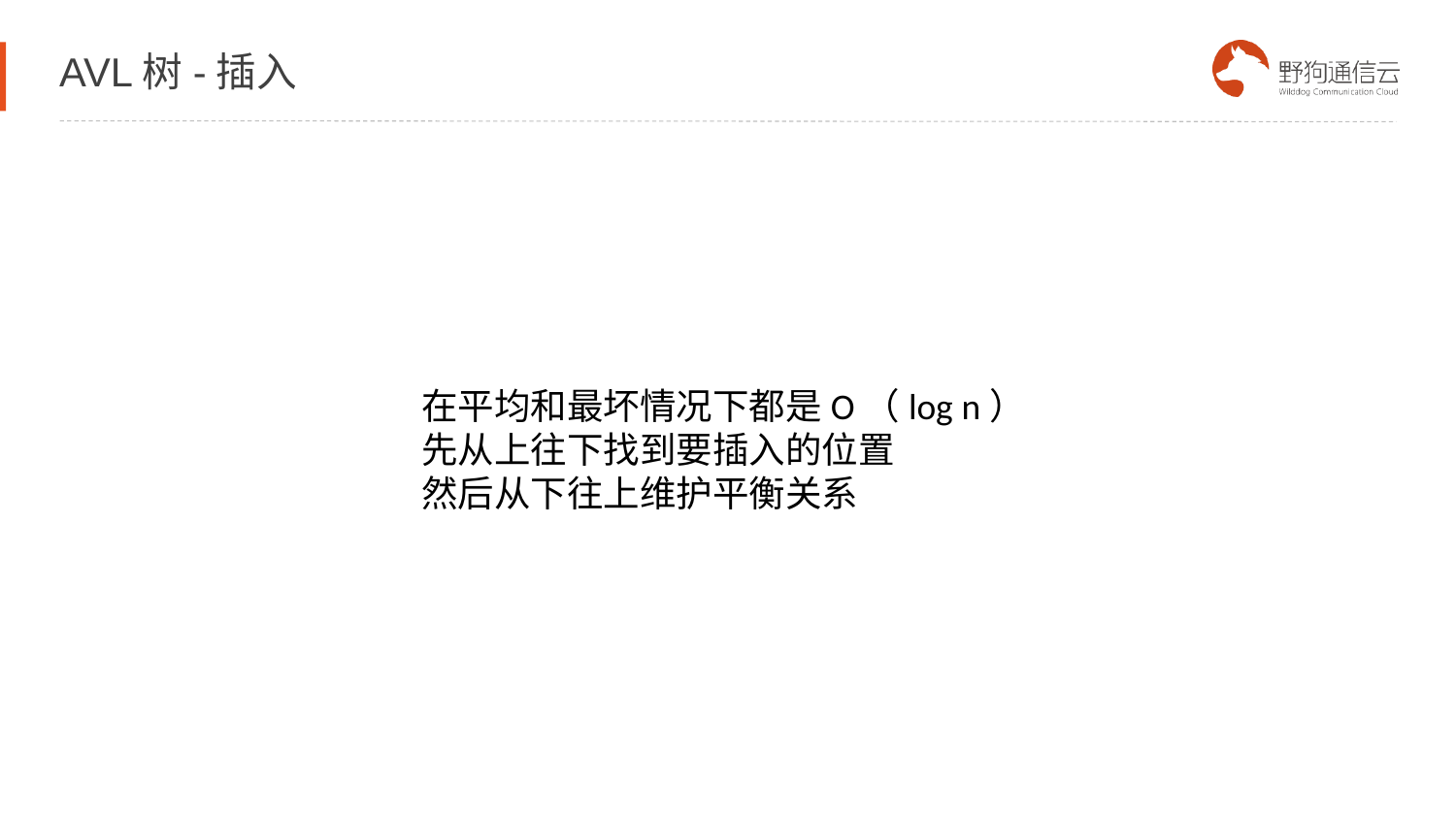

# AVL树-插入
在平均和最坏情况下都是O（log n）
先从上往下找到要插入的位置
然后从下往上维护平衡关系